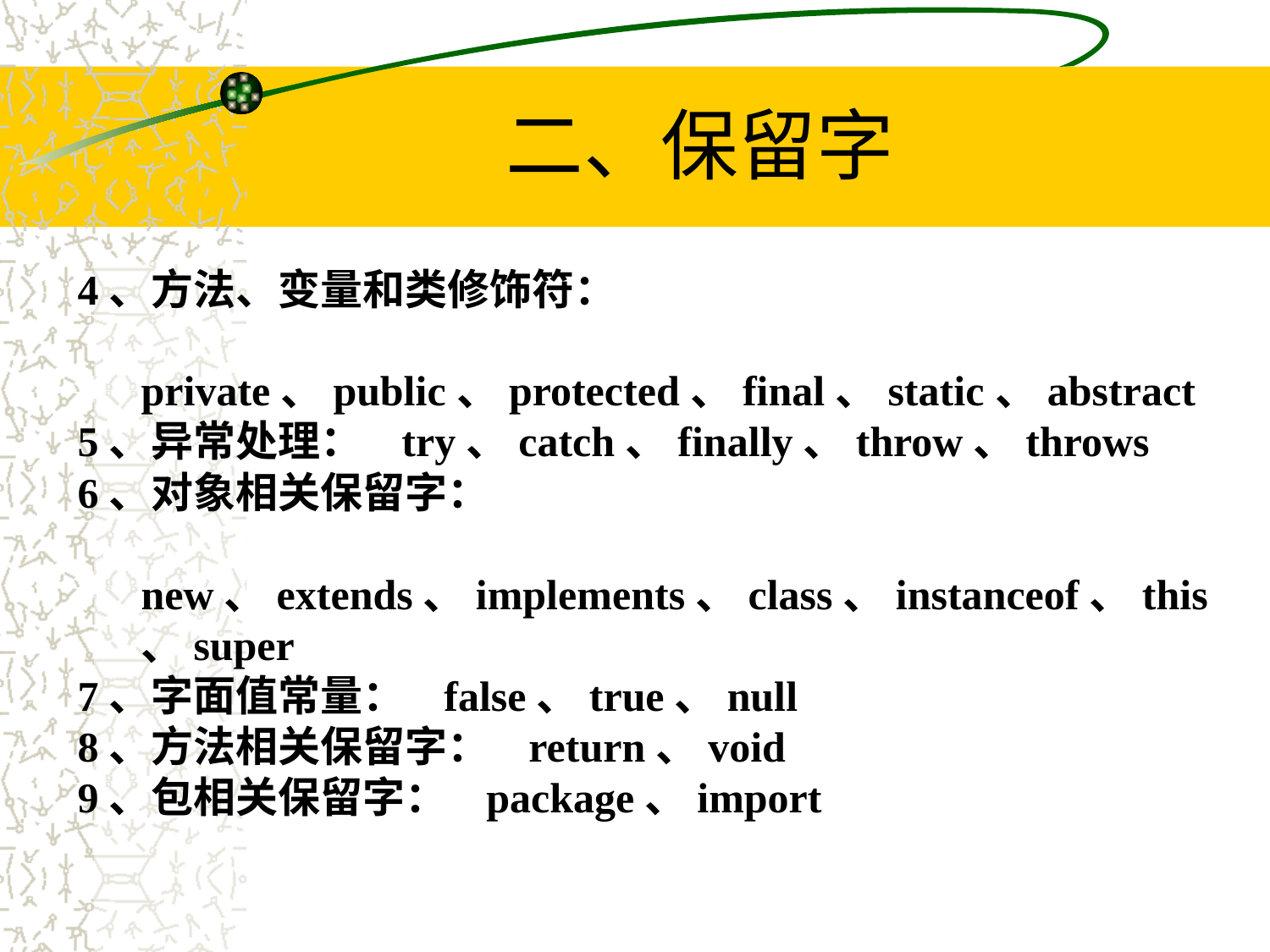

# 二、保留字
4、方法、变量和类修饰符：
      private、public、protected、final、static、abstract
5、异常处理：   try、catch、finally、throw、throws
6、对象相关保留字：
       new、extends、implements、class、instanceof、this、super
7、字面值常量：   false、true、null
8、方法相关保留字：   return、void
9、包相关保留字：   package、import

5